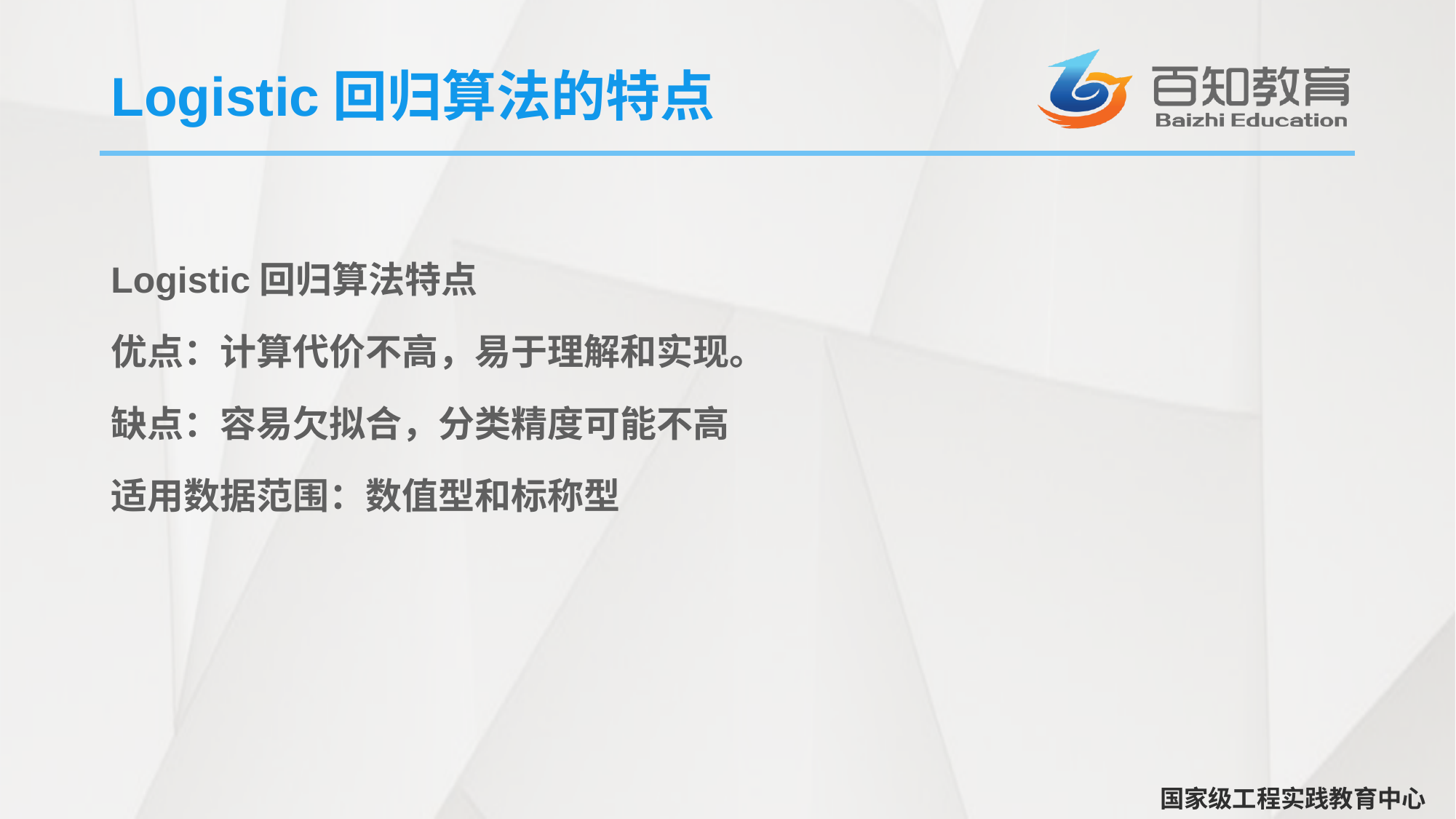

# Logistic回归算法的特点

Logistic回归算法特点
优点：计算代价不高，易于理解和实现。
缺点：容易欠拟合，分类精度可能不高
适用数据范围：数值型和标称型